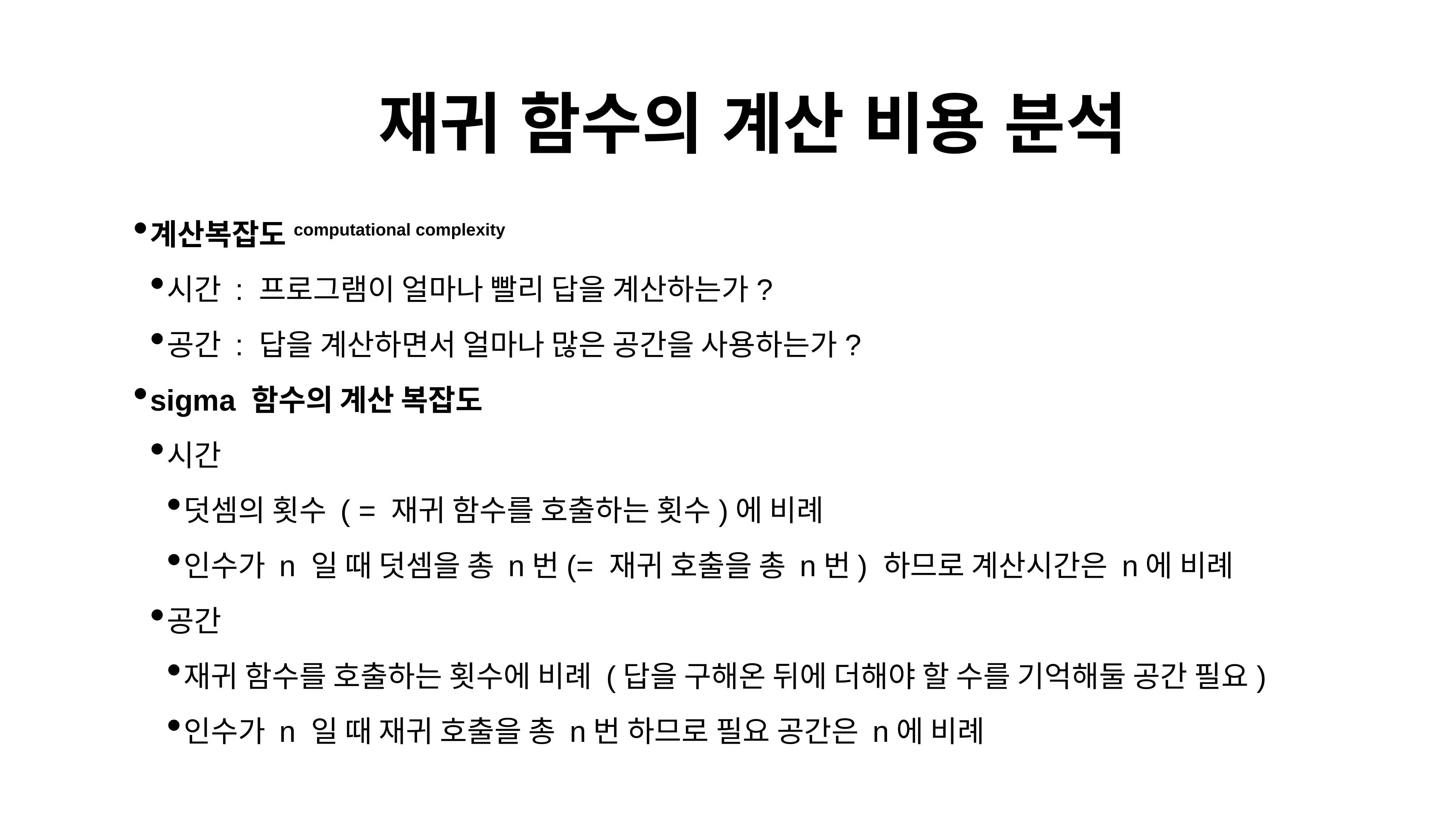

재귀 함수의 계산 비용 분석
계산복잡도computational complexity
시간 : 프로그램이 얼마나 빨리 답을 계산하는가?
공간 : 답을 계산하면서 얼마나 많은 공간을 사용하는가?
sigma 함수의 계산 복잡도
시간
덧셈의 횟수 ( = 재귀 함수를 호출하는 횟수)에 비례
인수가 n 일 때 덧셈을 총 n번(= 재귀 호출을 총 n번) 하므로 계산시간은 n에 비례
공간
재귀 함수를 호출하는 횟수에 비례 (답을 구해온 뒤에 더해야 할 수를 기억해둘 공간 필요)
인수가 n 일 때 재귀 호출을 총 n번 하므로 필요 공간은 n에 비례